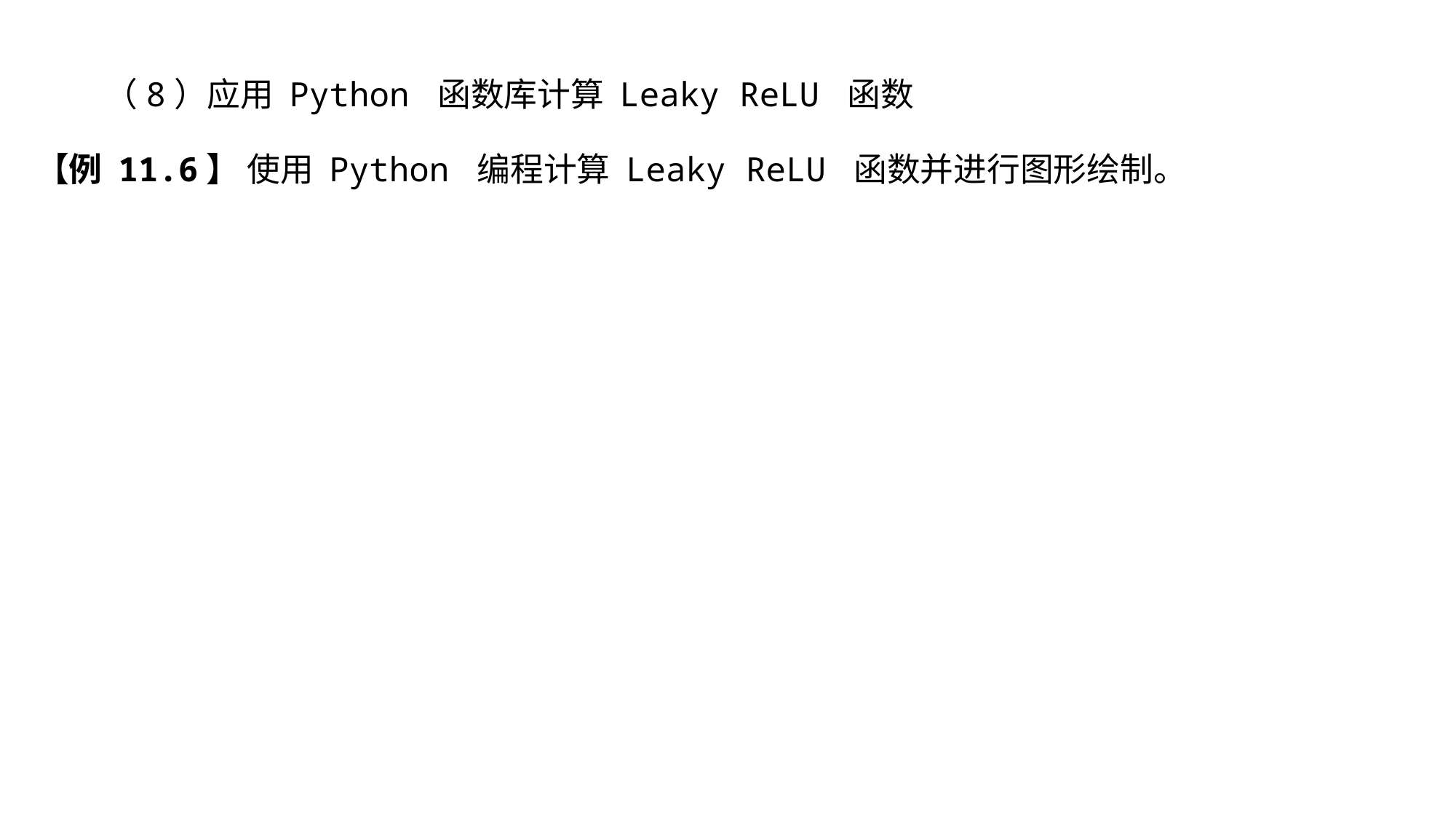

（8）应用 Python 函数库计算 Leaky ReLU 函数
【例 11.6】 使用 Python 编程计算 Leaky ReLU 函数并进行图形绘制。